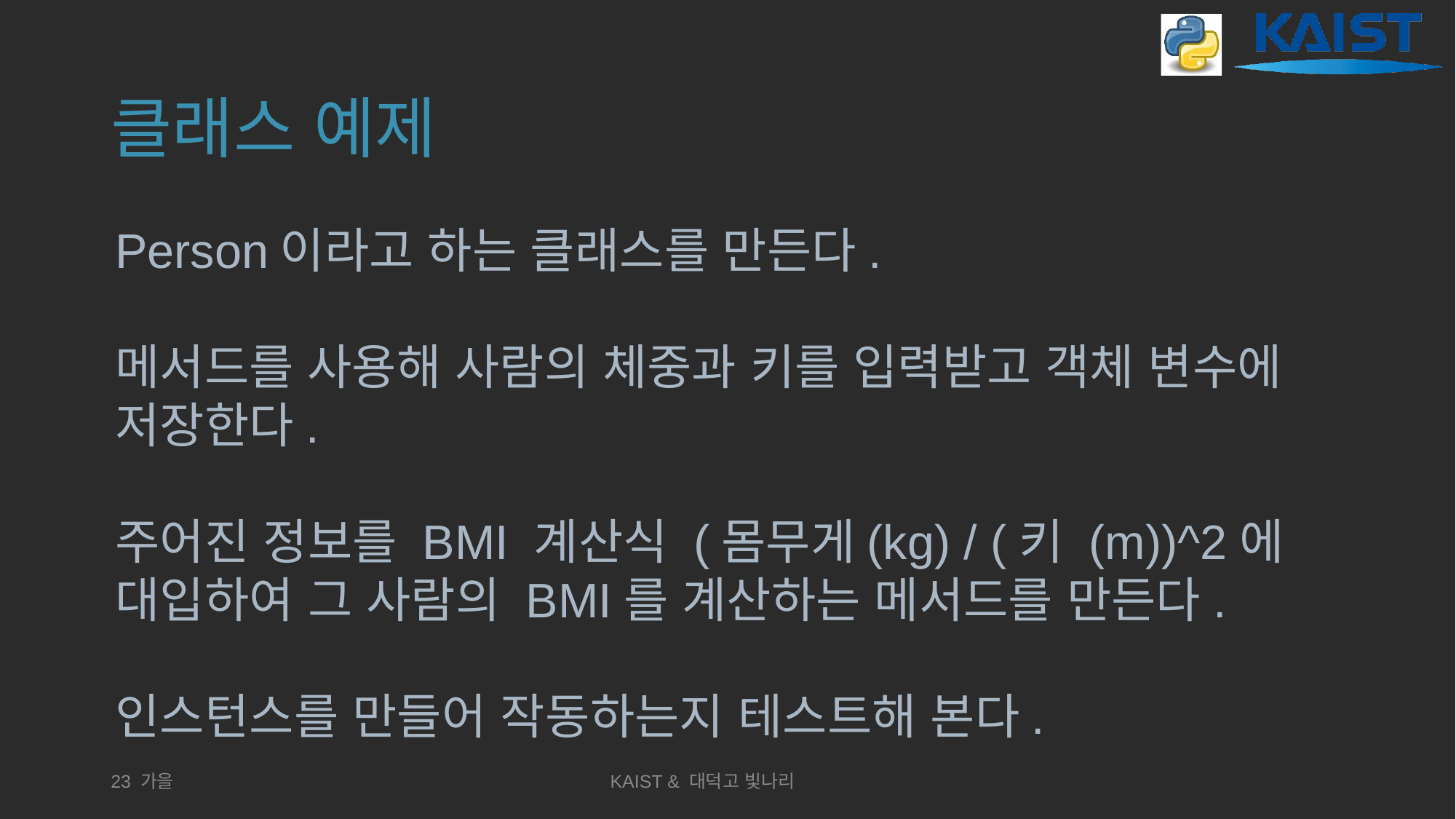

# 클래스 예제
Person이라고 하는 클래스를 만든다.

메서드를 사용해 사람의 체중과 키를 입력받고 객체 변수에 저장한다.

주어진 정보를 BMI 계산식 (몸무게(kg) / (키 (m))^2에 대입하여 그 사람의 BMI를 계산하는 메서드를 만든다.

인스턴스를 만들어 작동하는지 테스트해 본다.
23 가을
KAIST & 대덕고 빛나리